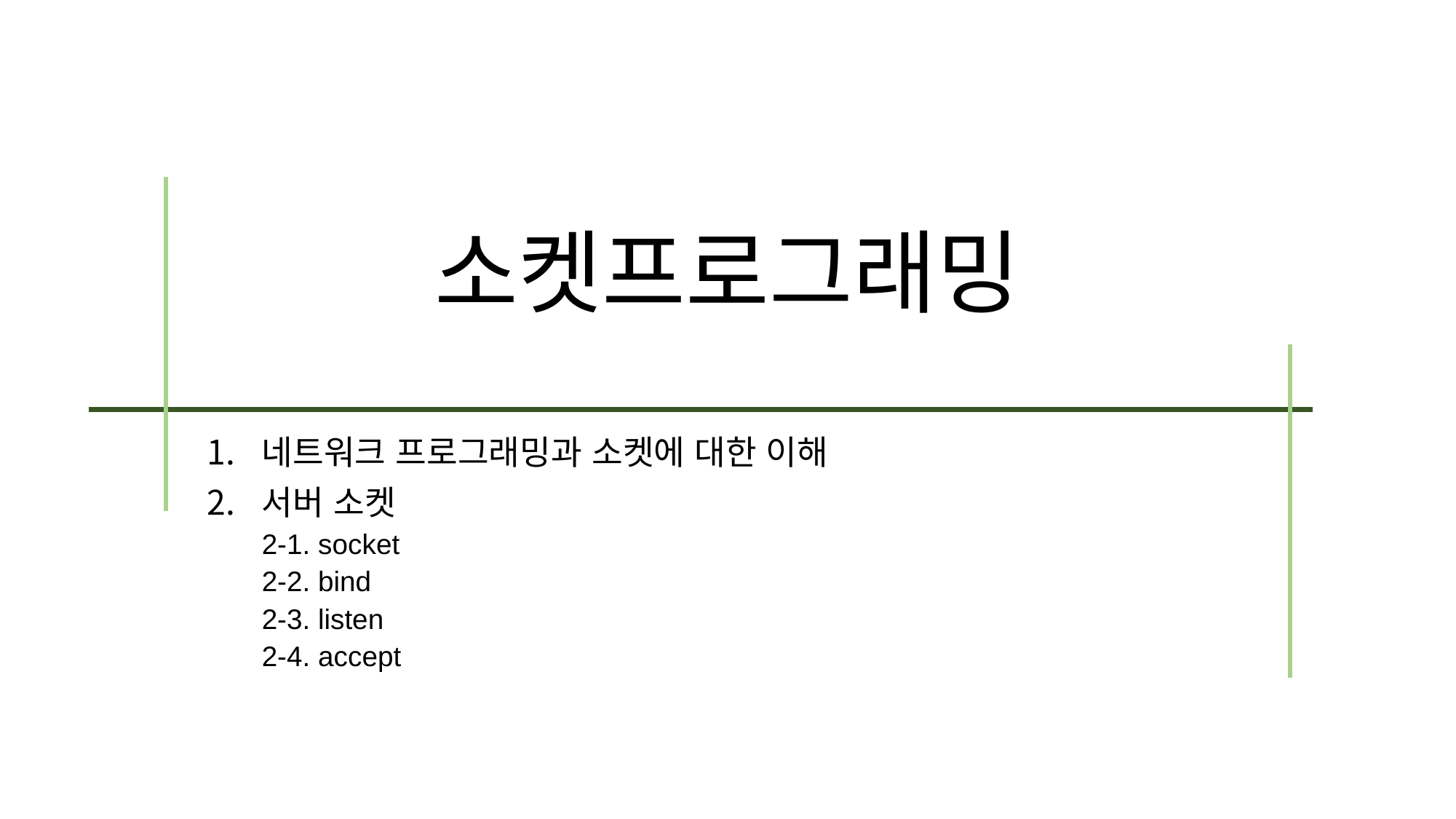

# 소켓프로그래밍
네트워크 프로그래밍과 소켓에 대한 이해
서버 소켓
2-1. socket
2-2. bind
2-3. listen
2-4. accept